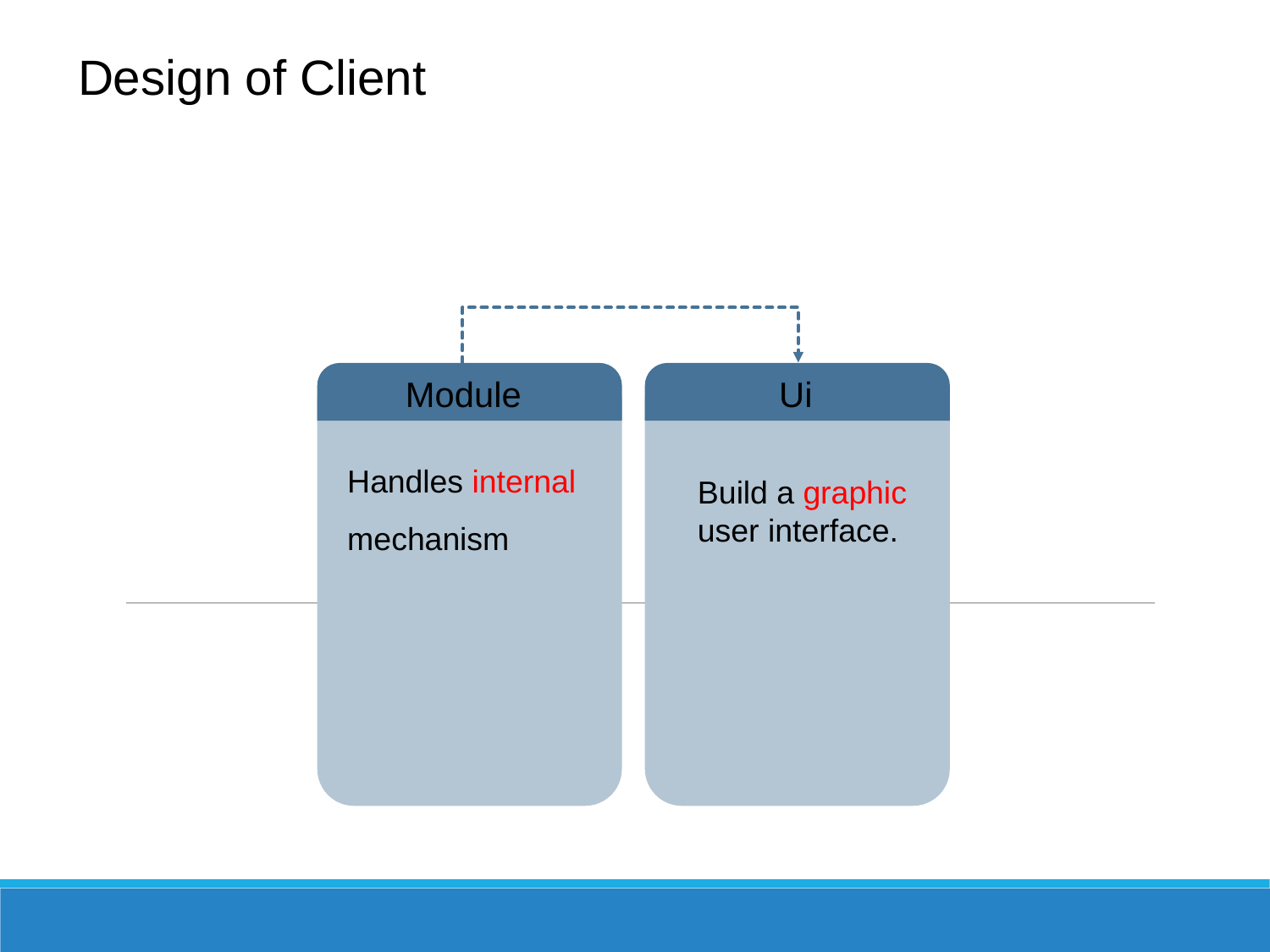

Design of Client
点击添加文本

Module
Ui
点击添加文本
Handles internal mechanism
Build a graphic user interface.
点击添加文本
点击添加文本